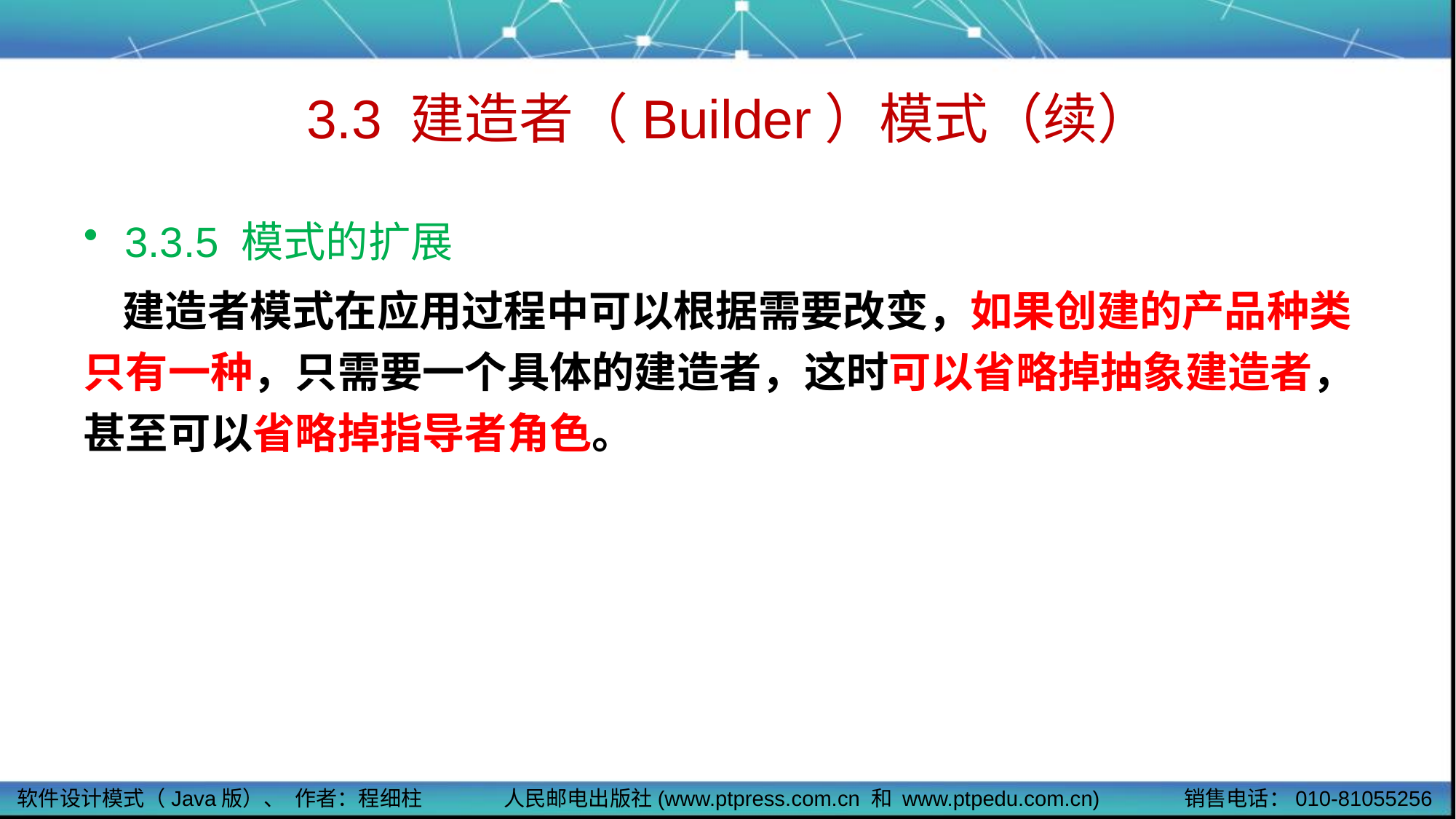

# 3.3 建造者（Builder）模式（续）
3.3.5 模式的扩展
   建造者模式在应用过程中可以根据需要改变，如果创建的产品种类只有一种，只需要一个具体的建造者，这时可以省略掉抽象建造者，甚至可以省略掉指导者角色。
软件设计模式（Java版）、  作者：程细柱
人民邮电出版社(www.ptpress.com.cn 和 www.ptpedu.com.cn)
销售电话：010-81055256